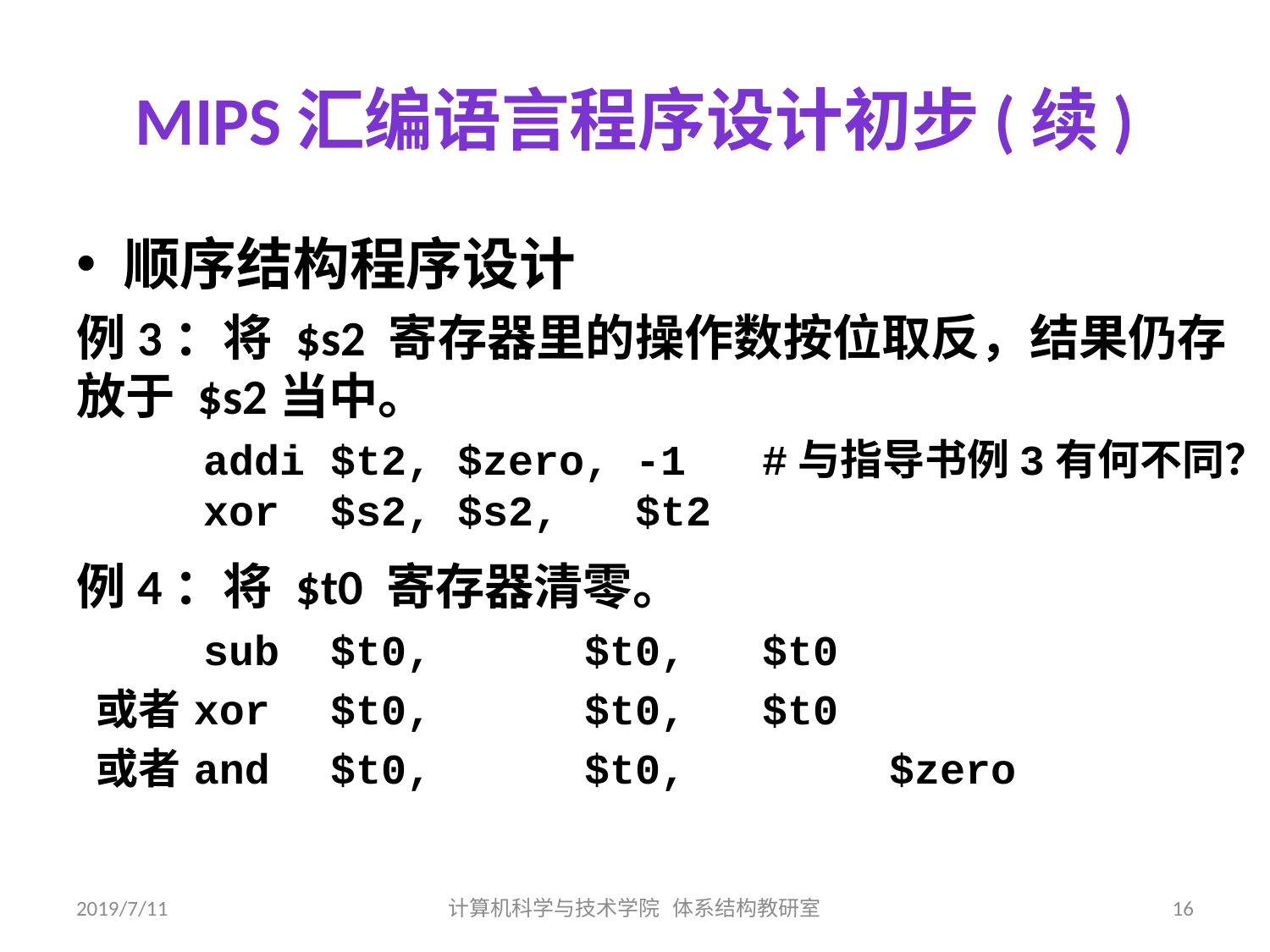

# MIPS汇编语言程序设计初步(续)
顺序结构程序设计
例3：将 $s2 寄存器里的操作数按位取反，结果仍存放于 $s2当中。
	addi $t2, $zero, -1	  #与指导书例3有何不同？
	xor  $s2, $s2,   $t2
例4：将 $t0 寄存器清零。
	sub 	$t0, 	$t0,   $t0
 或者 xor 	$t0, 	$t0,   $t0
 或者 and 	$t0, 	$t0, 	  $zero
2019/7/11
计算机科学与技术学院  体系结构教研室
16